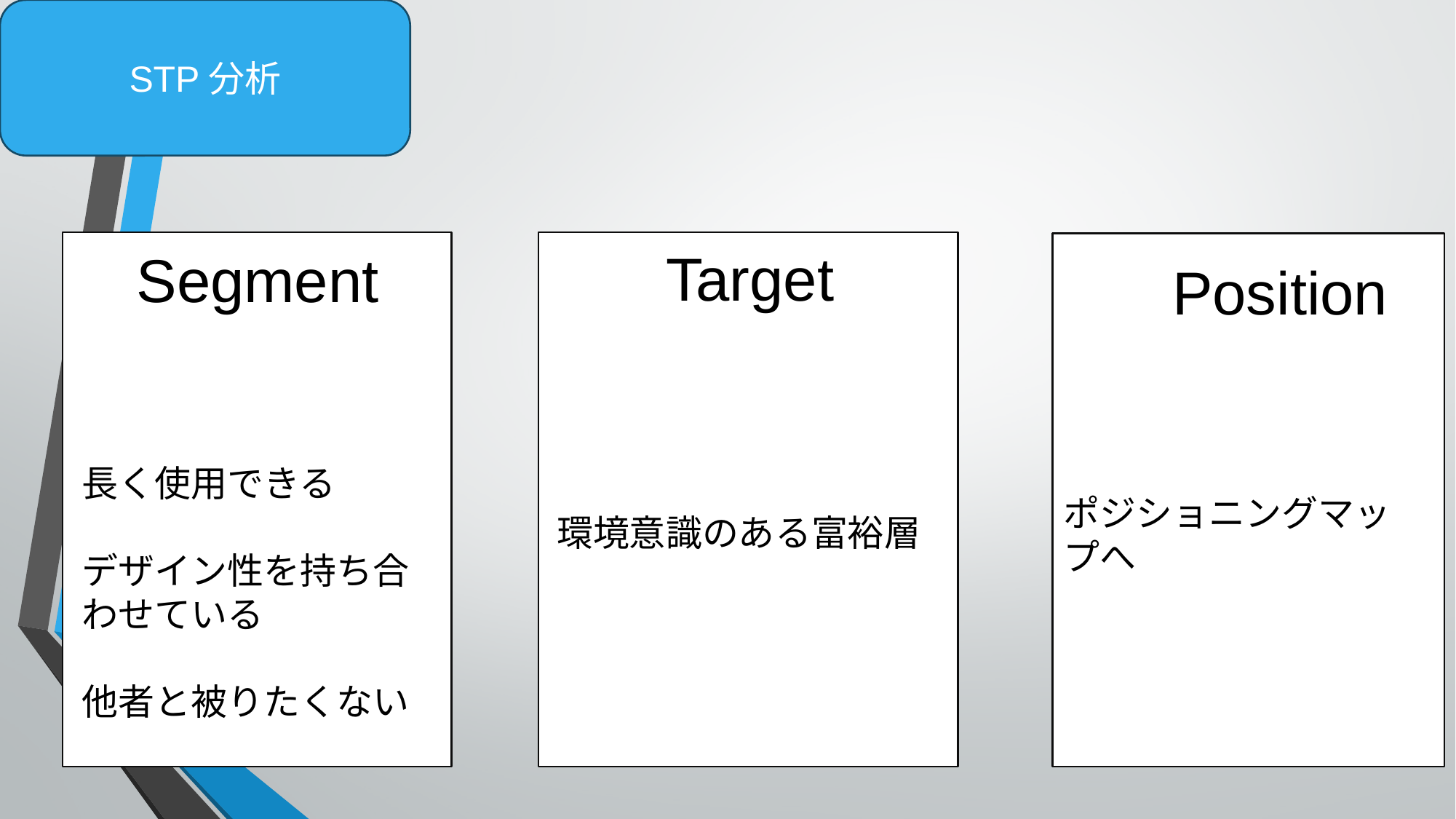

STP分析

Target

環境意識のある富裕層

Segment

長く使用できる

デザイン性を持ち合わせている

他者と被りたくない
Position

ポジショニングマップへ
ｌ